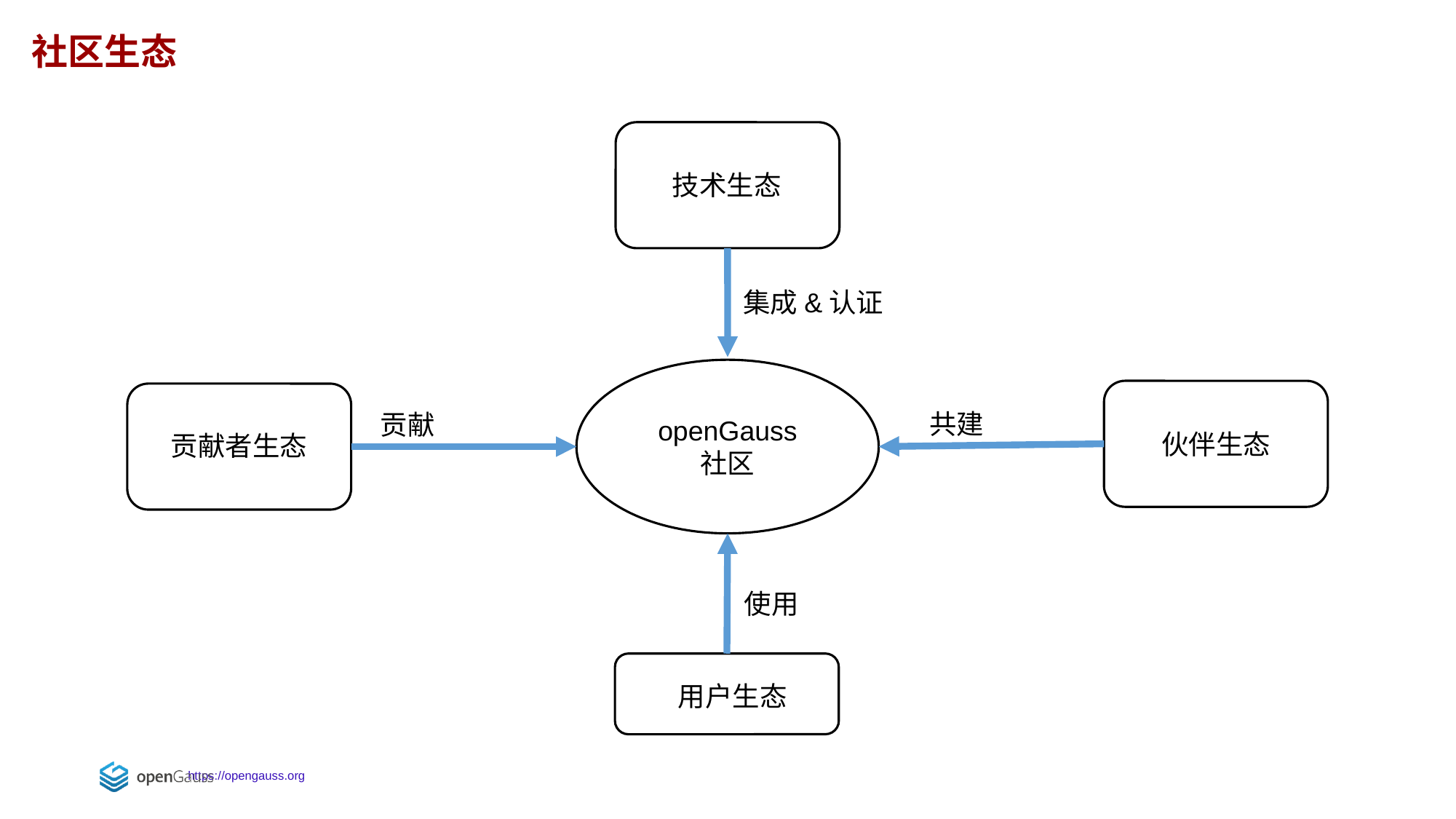

社区生态

技术生态
集成&认证

共建
贡献
openGauss
社区
伙伴生态
贡献者生态
使用

用户生态